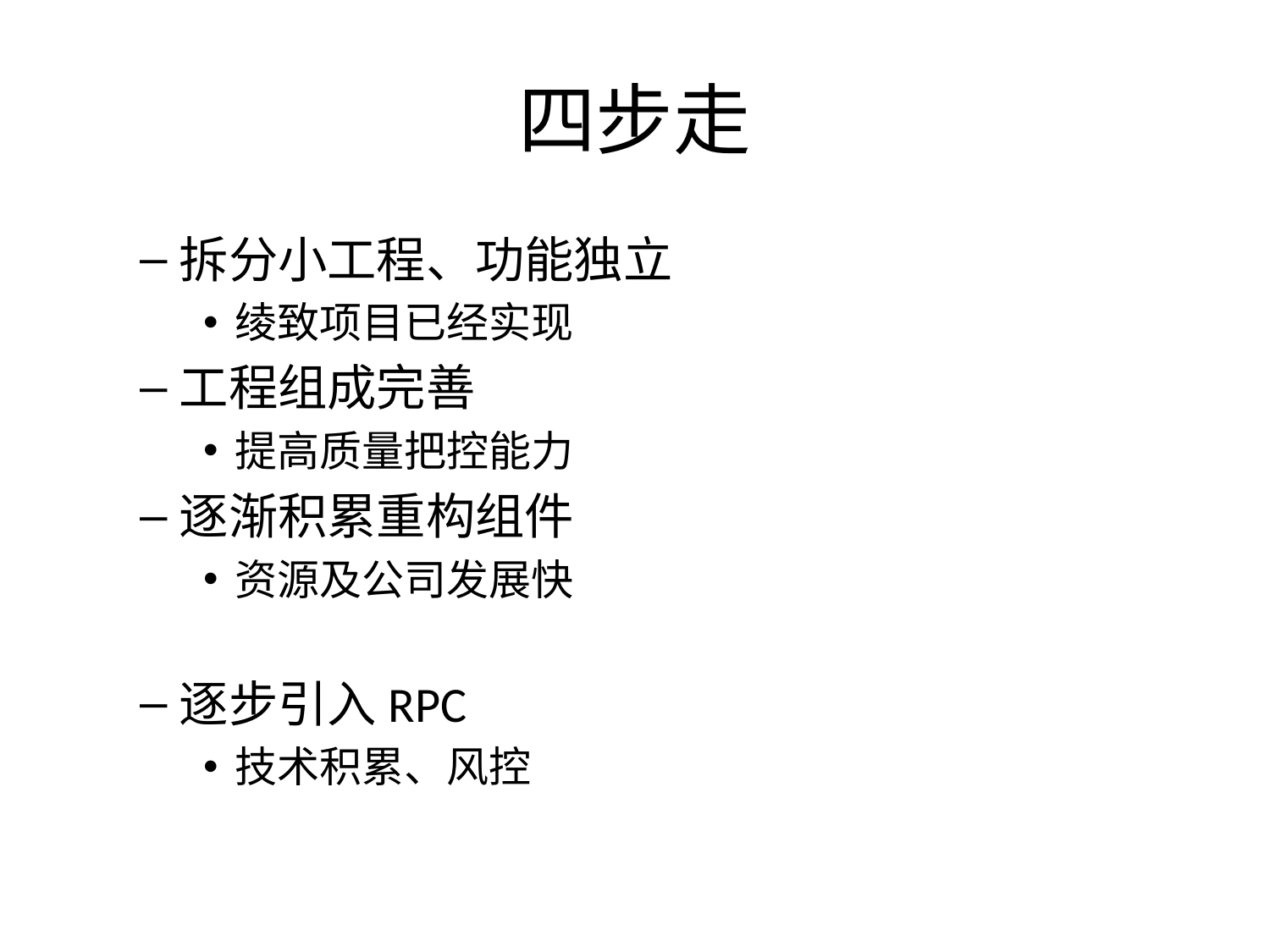

# 四步走
拆分小工程、功能独立
绫致项目已经实现
工程组成完善
提高质量把控能力
逐渐积累重构组件
资源及公司发展快

逐步引入RPC
技术积累、风控